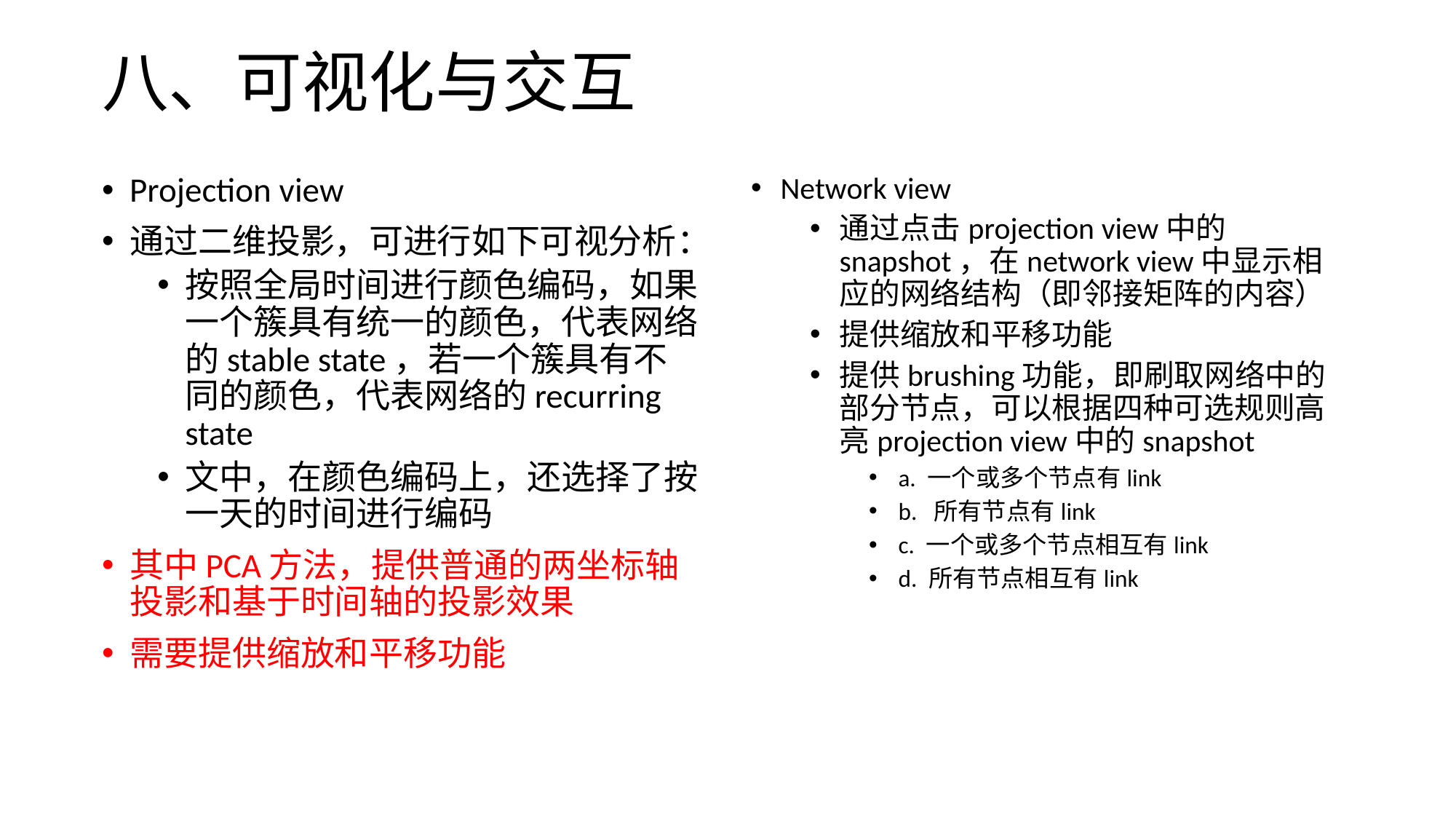

# 八、可视化与交互
Projection view
通过二维投影，可进行如下可视分析：
按照全局时间进行颜色编码，如果一个簇具有统一的颜色，代表网络的stable state，若一个簇具有不同的颜色，代表网络的recurring state
文中，在颜色编码上，还选择了按一天的时间进行编码
其中PCA方法，提供普通的两坐标轴投影和基于时间轴的投影效果
需要提供缩放和平移功能

Network view
通过点击projection view中的snapshot，在network view中显示相应的网络结构（即邻接矩阵的内容）
提供缩放和平移功能
提供brushing功能，即刷取网络中的部分节点，可以根据四种可选规则高亮projection view中的snapshot
a. 一个或多个节点有link
b.  所有节点有link
c. 一个或多个节点相互有link
d. 所有节点相互有link